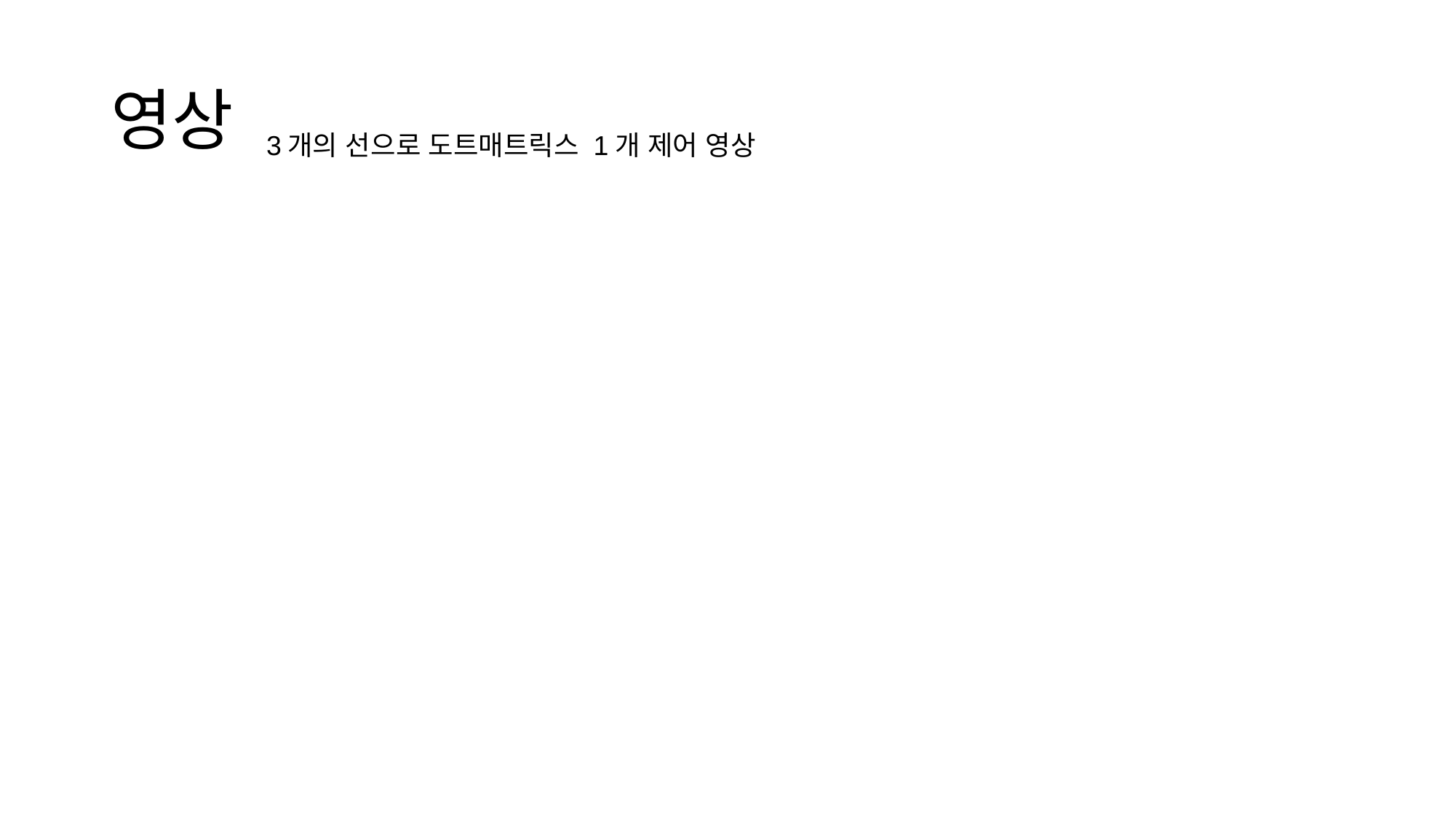

# 영상
3개의 선으로 도트매트릭스 1개 제어 영상